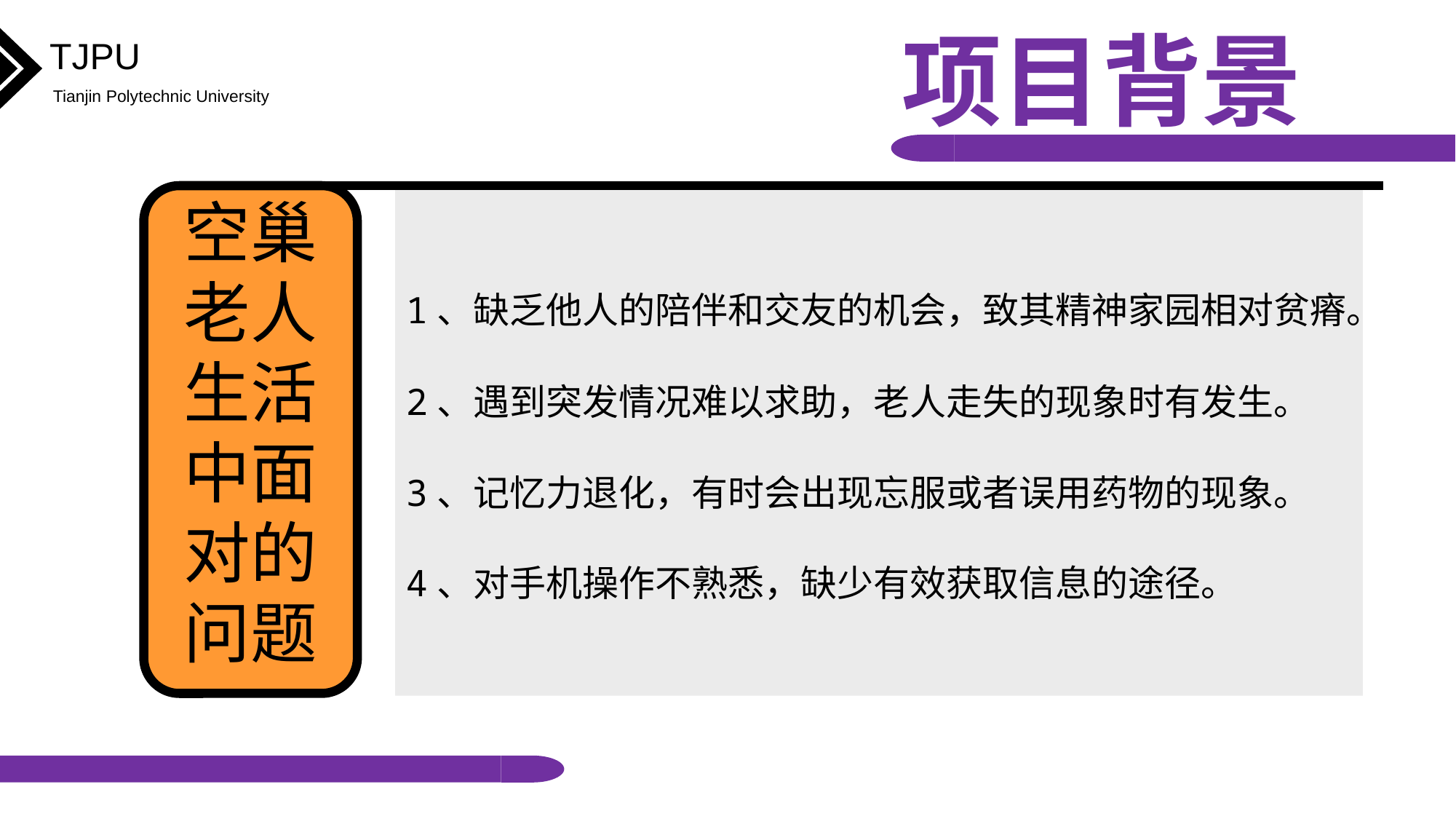

项目背景

TJPU
Tianjin Polytechnic University

空巢老人生活中面对的问题

1、缺乏他人的陪伴和交友的机会，致其精神家园相对贫瘠。
2、遇到突发情况难以求助，老人走失的现象时有发生。
3、记忆力退化，有时会出现忘服或者误用药物的现象。
4、对手机操作不熟悉，缺少有效获取信息的途径。